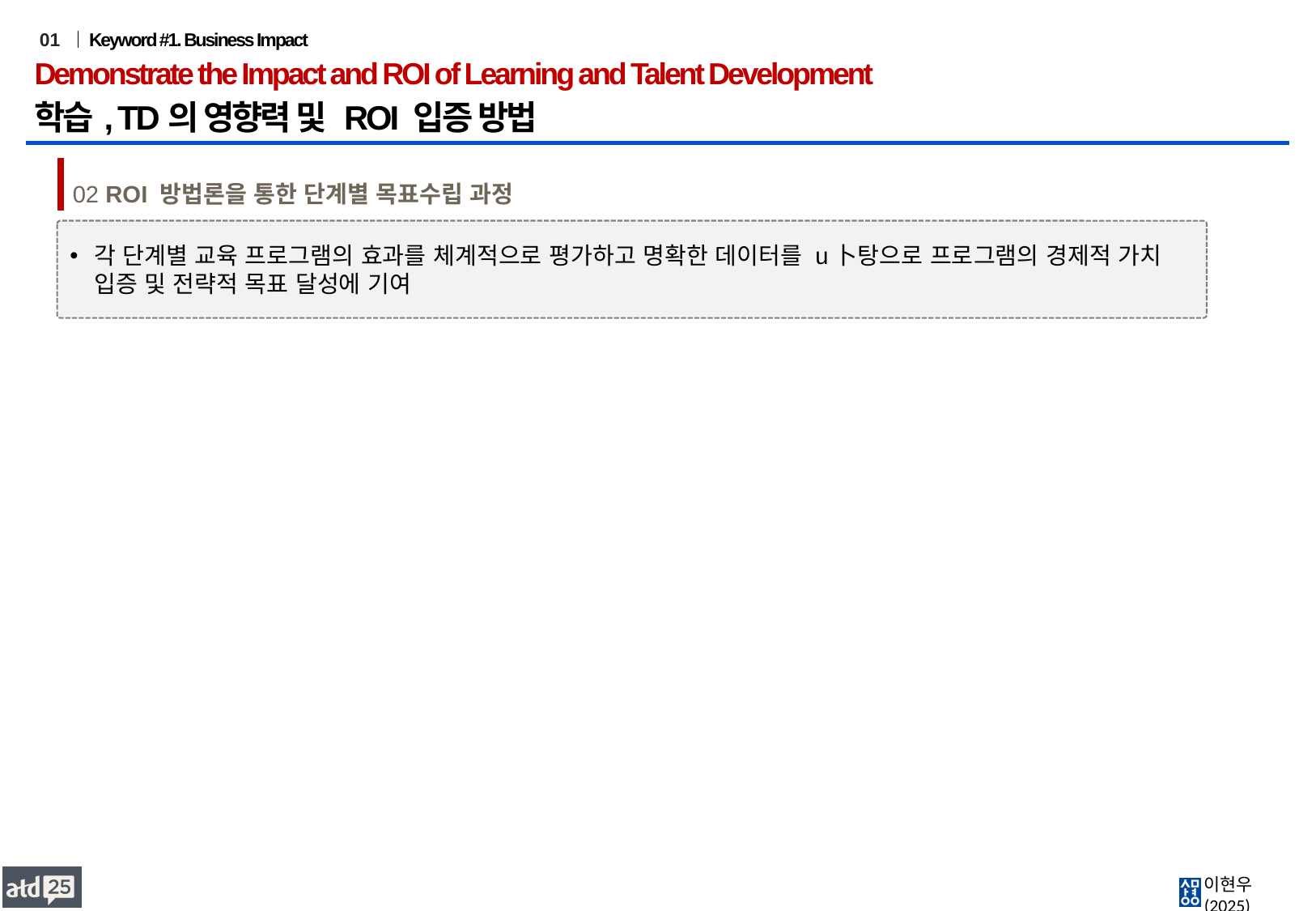

01
Keyword #1. Business Impact
Demonstrate the Impact and ROI of Learning and Talent Development
학습, TD의 영향력 및 ROI 입증 방법
| 02 ROI 방법론을 통한 단계별 목표수립 과정 |
| --- |
각 단계별 교육 프로그램의 효과를 체계적으로 평가하고 명확한 데이터를 u卜탕으로 프로그램의 경제적 가치 입증 및 전략적 목표 달성에 기여